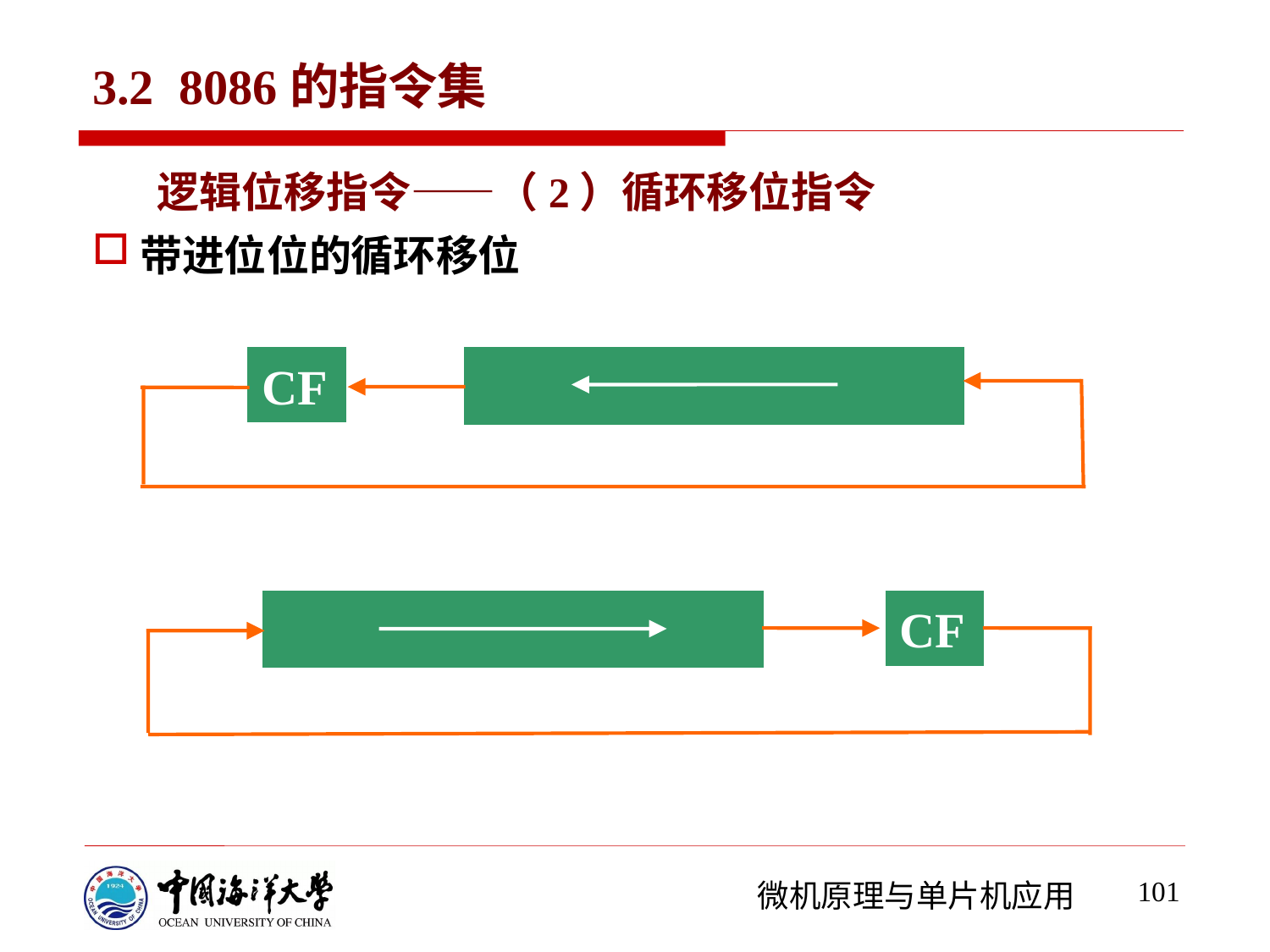

# 3.2  8086的指令集
逻辑位移指令——（2）循环移位指令
带进位位的循环移位

CF

CF

101